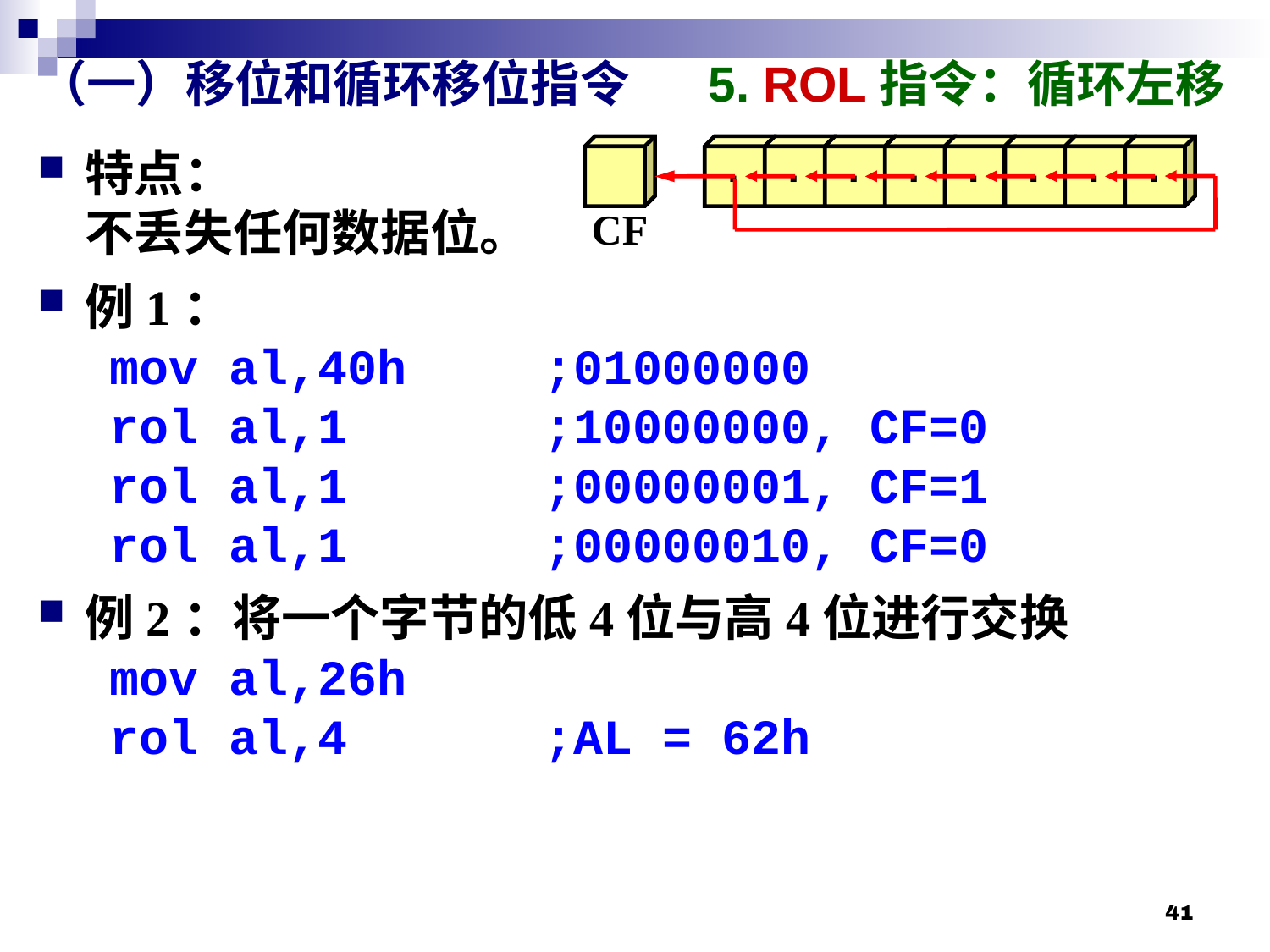

# （一）移位和循环移位指令      5. ROL指令：循环左移
特点：
不丢失任何数据位。
例1：
mov al,40h		;01000000
rol al,1		;10000000, CF=0
rol al,1		;00000001, CF=1
rol al,1		;00000010, CF=0
例2：将一个字节的低4位与高4位进行交换
mov al,26h
rol al,4		;AL = 62h

·
·
·
·
·
·
·
·

CF

41